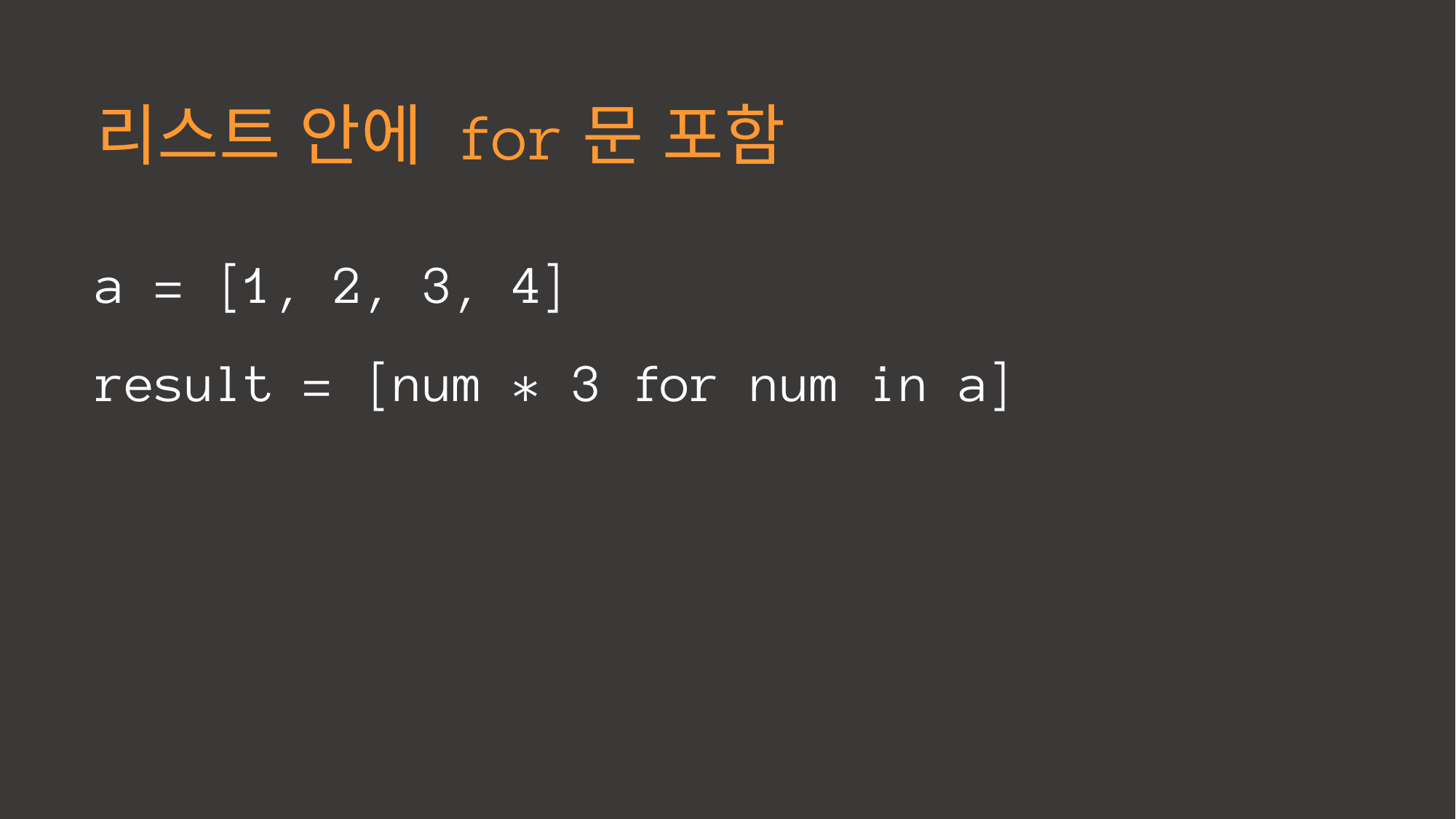

리스트 안에 for문 포함
a = [1, 2, 3, 4]
result = [num * 3 for num in a]